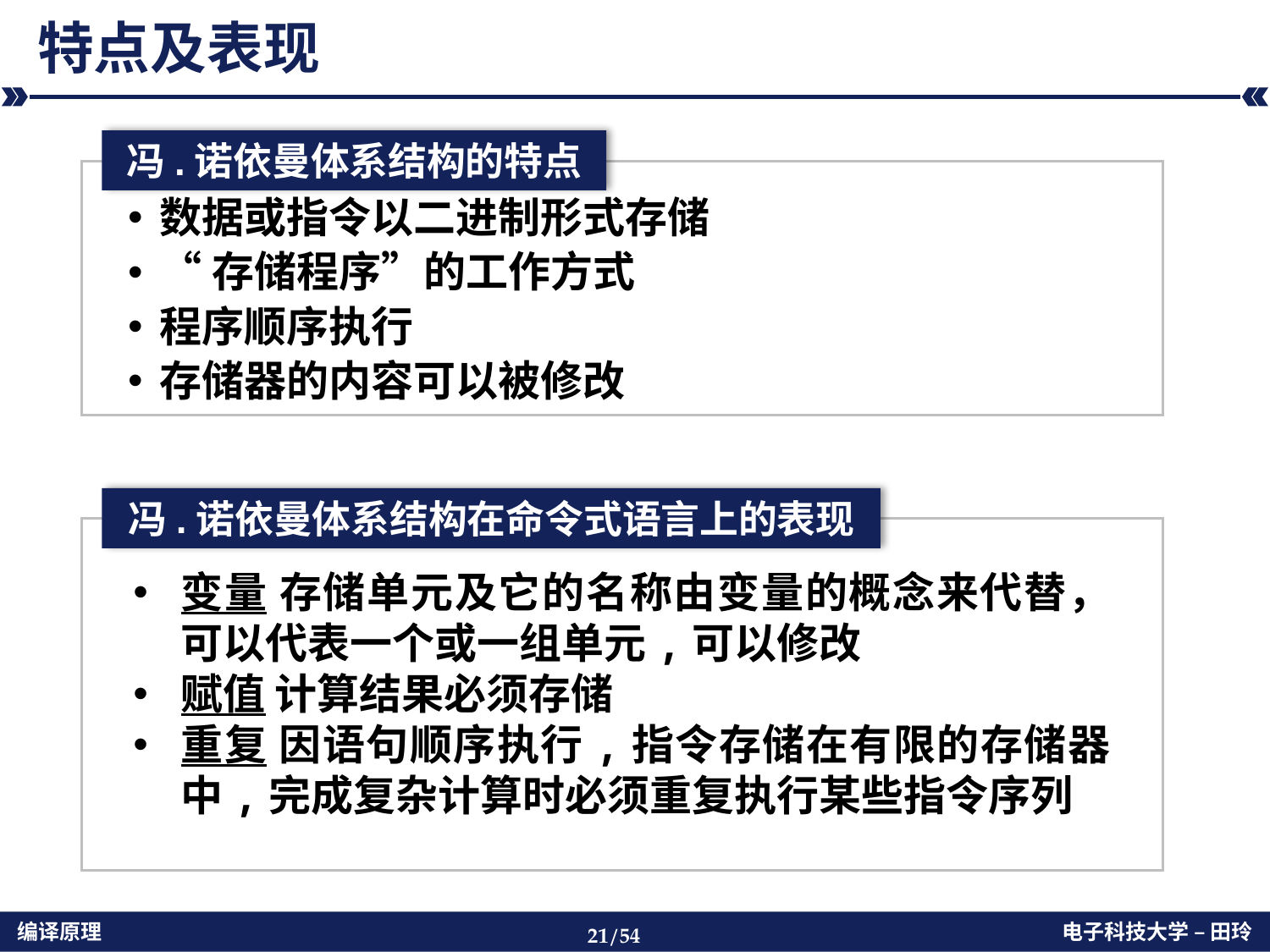

# 特点及表现
冯.诺依曼体系结构的特点

数据或指令以二进制形式存储
“存储程序”的工作方式
程序顺序执行
存储器的内容可以被修改
冯.诺依曼体系结构在命令式语言上的表现

变量 存储单元及它的名称由变量的概念来代替，可以代表一个或一组单元,可以修改
赋值 计算结果必须存储
重复 因语句顺序执行,指令存储在有限的存储器中,完成复杂计算时必须重复执行某些指令序列